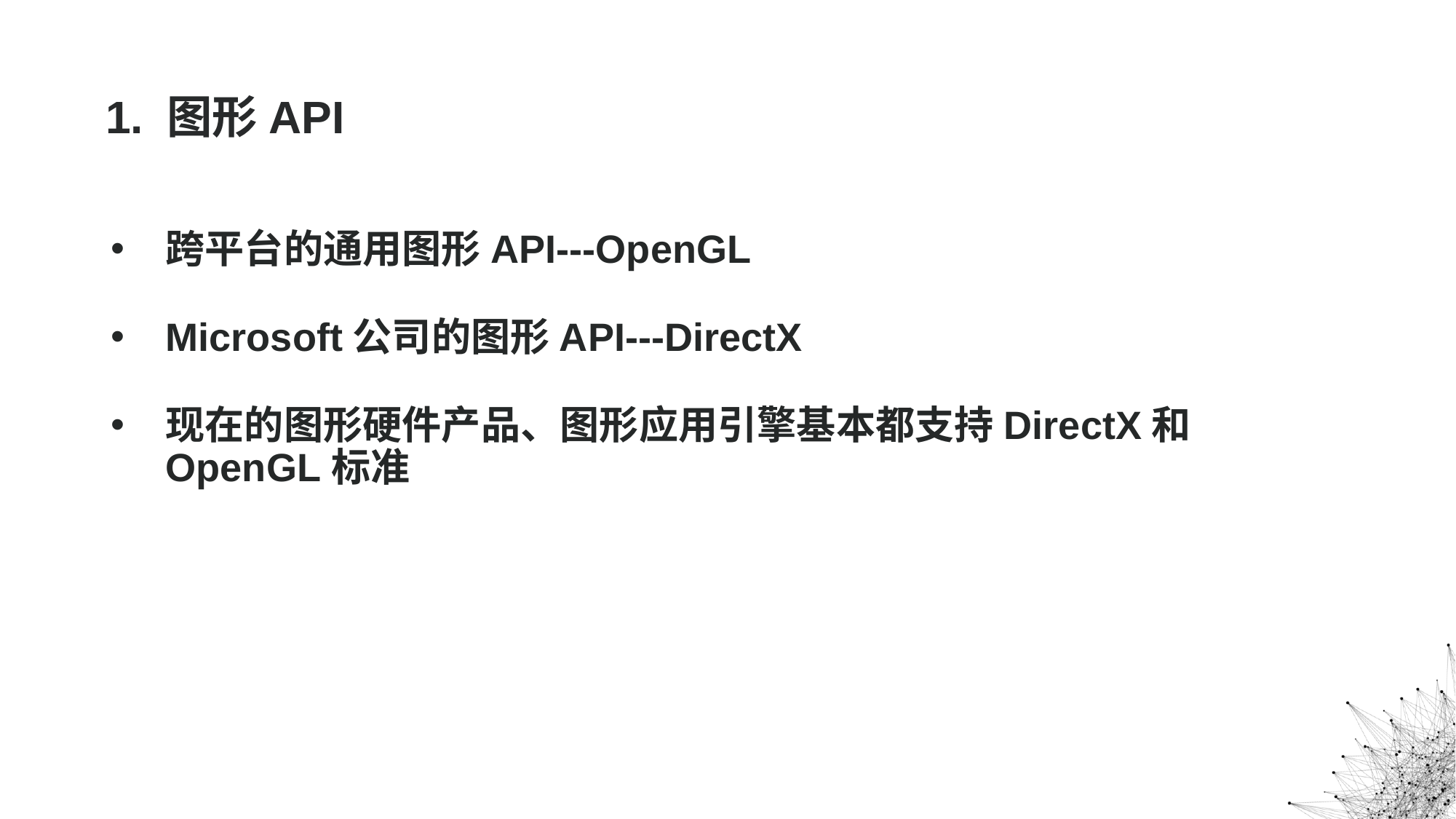

# 1. 图形API
跨平台的通用图形API---OpenGL
Microsoft公司的图形API---DirectX
现在的图形硬件产品、图形应用引擎基本都支持DirectX和OpenGL标准